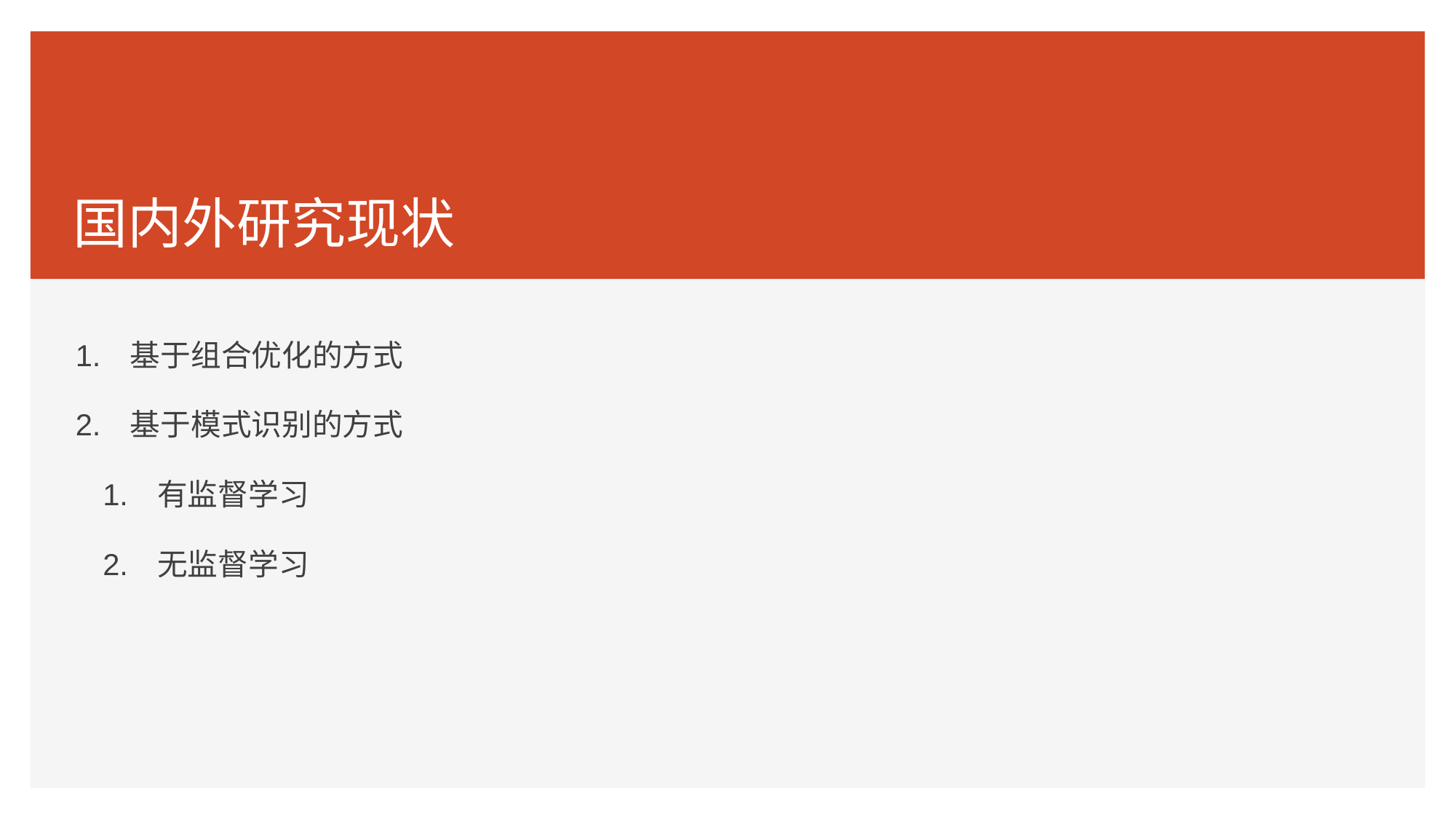

# 国内外研究现状
基于组合优化的方式
基于模式识别的方式
有监督学习
无监督学习